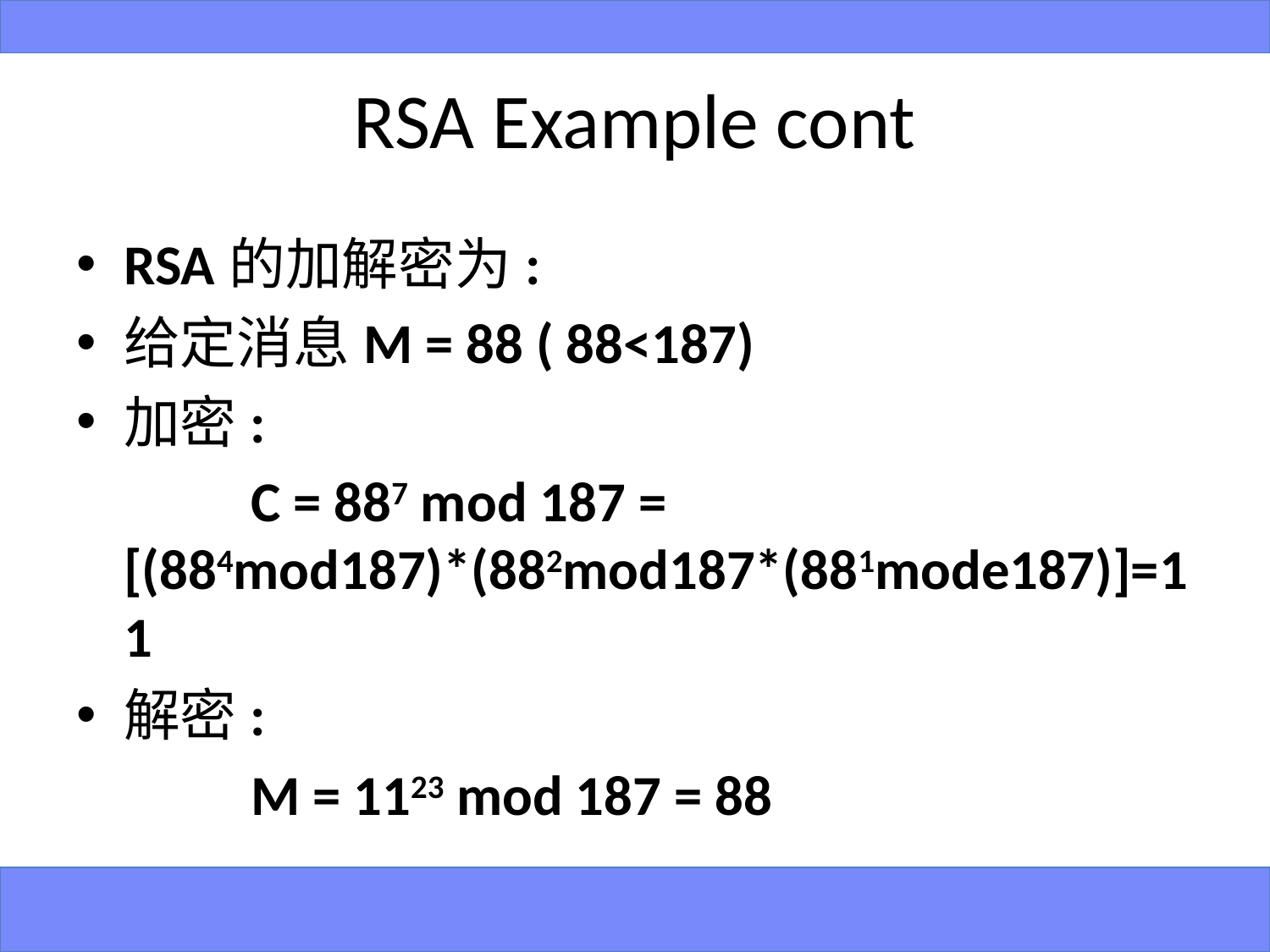

# RSA Example cont
RSA的加解密为:
给定消息M = 88 ( 88<187)
加密:
		C = 887 mod 187 = [(884mod187)*(882mod187*(881mode187)]=11
解密:
		M = 1123 mod 187 = 88
31
公钥密码和密码管理